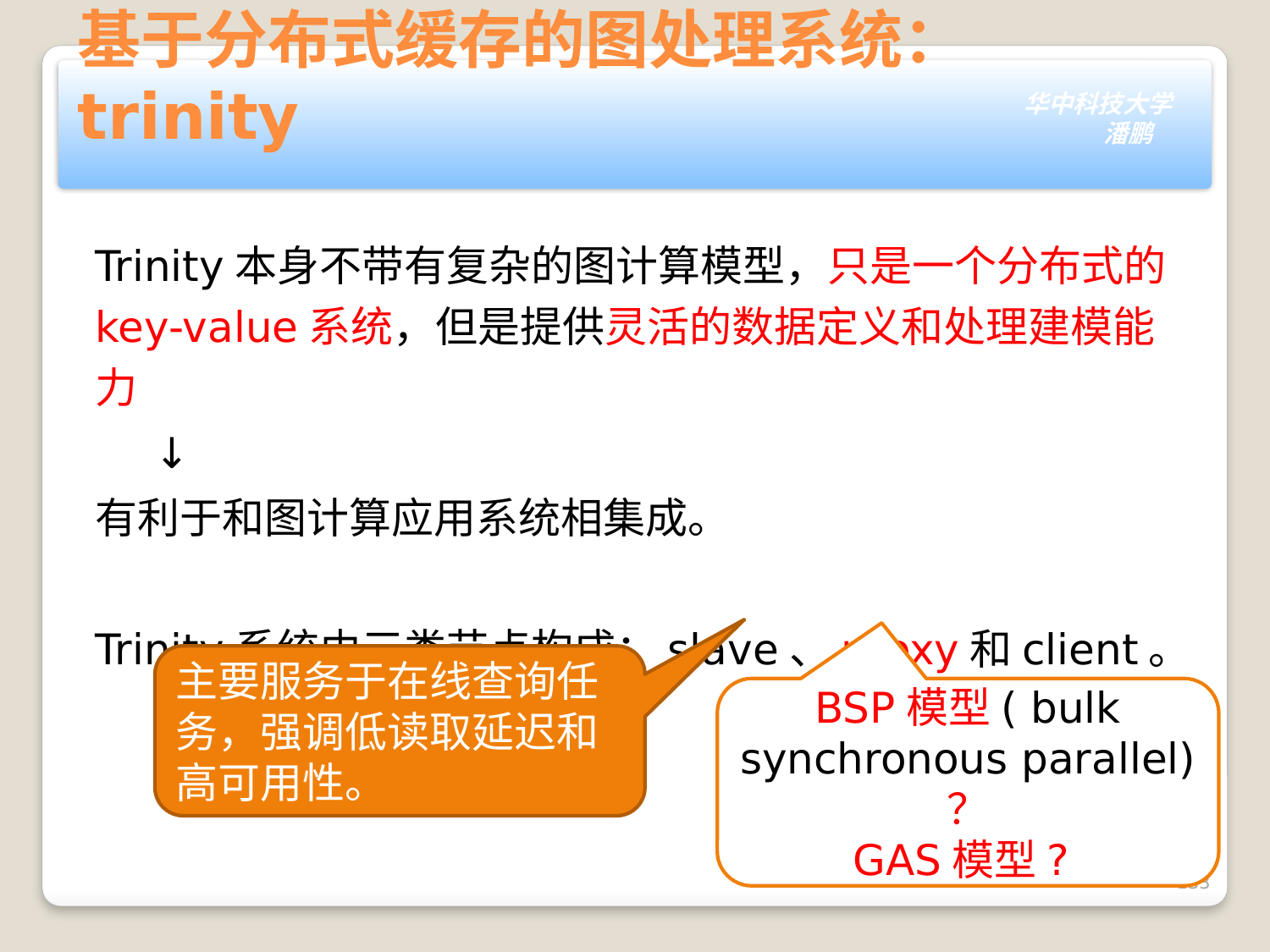

# 基于分布式缓存的图处理系统：trinity
Trinity本身不带有复杂的图计算模型，只是一个分布式的key-value系统，但是提供灵活的数据定义和处理建模能力
     ↓
有利于和图计算应用系统相集成。

Trinity系统由三类节点构成：slave、proxy和client。
主要服务于在线查询任务，强调低读取延迟和高可用性。
BSP模型( bulk synchronous parallel) ？
GAS模型?
133